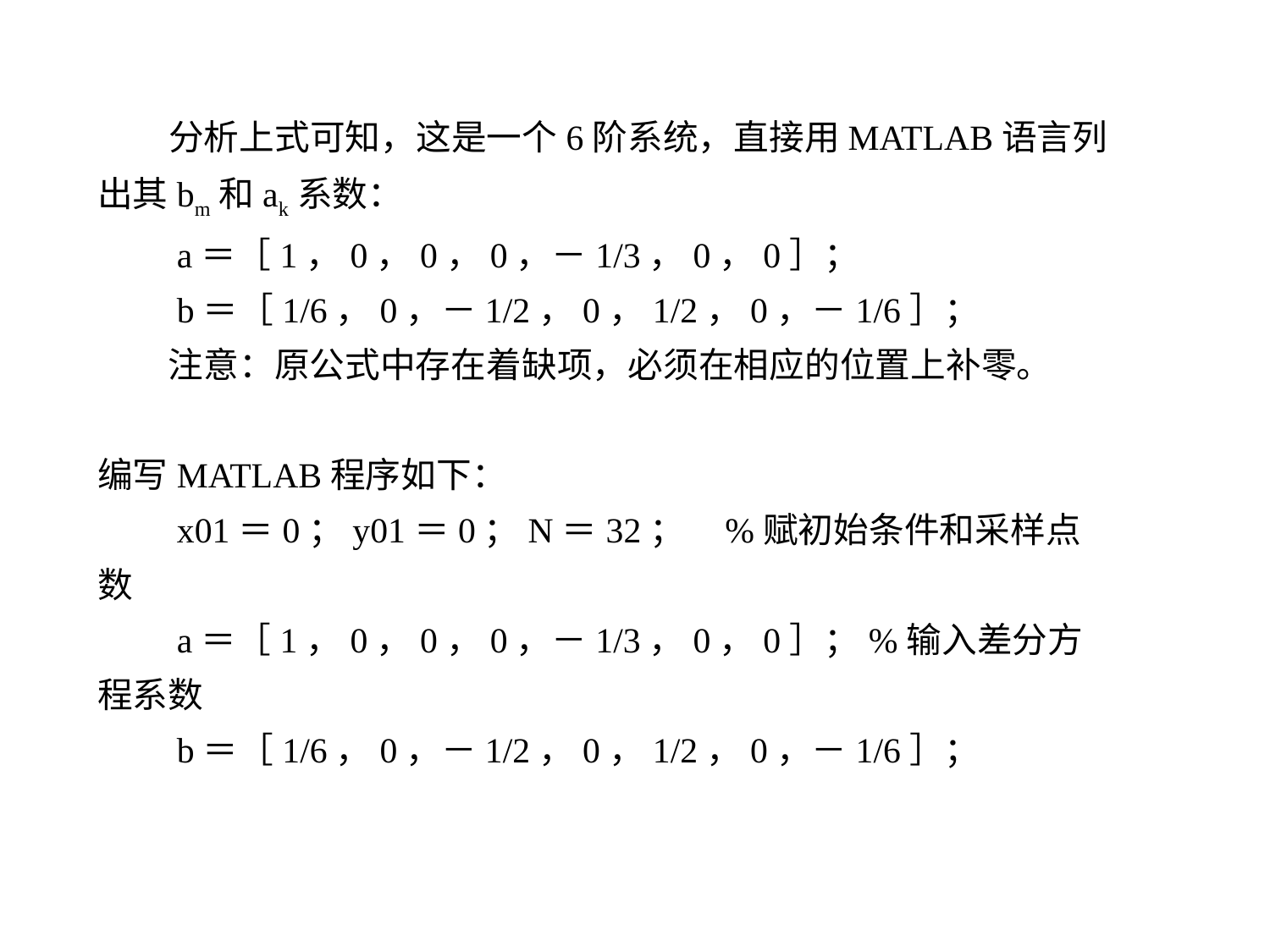

# 分析上式可知，这是一个6阶系统，直接用MATLAB语言列出其bm和ak系数： 　　a＝［1，0，0，0，－1/3，0，0］； 　　b＝［1/6，0，－1/2，0，1/2，0，－1/6］； 　　注意：原公式中存在着缺项，必须在相应的位置上补零。 　　 编写MATLAB程序如下： 　　x01＝0；y01＝0；N＝32；    %赋初始条件和采样点数 　　a＝［1，0，0，0，－1/3，0，0］；%输入差分方程系数 　　b＝［1/6，0，－1/2，0，1/2，0，－1/6］；